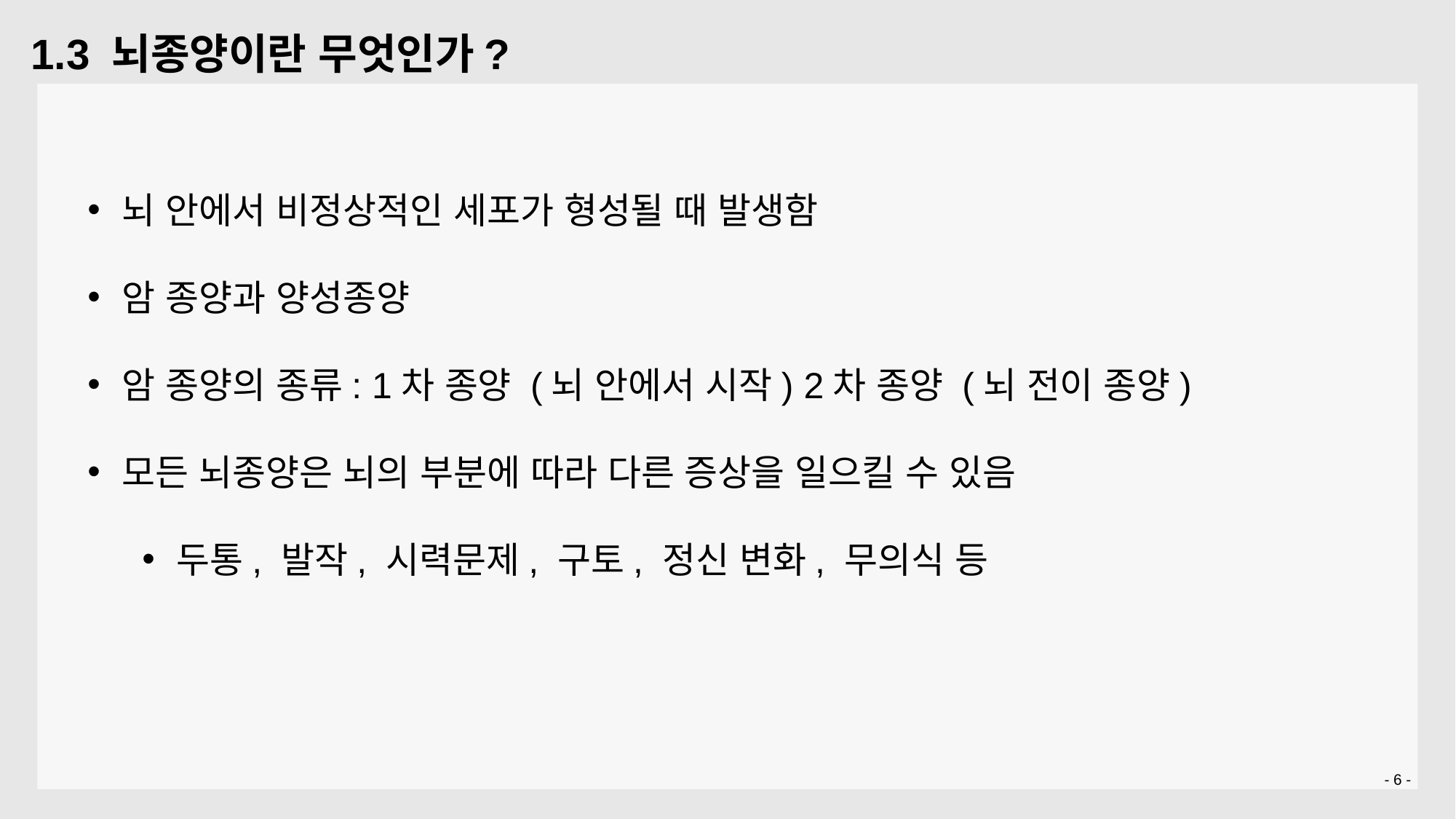

1.3 뇌종양이란 무엇인가?
뇌 안에서 비정상적인 세포가 형성될 때 발생함
암 종양과 양성종양
암 종양의 종류: 1차 종양 (뇌 안에서 시작) 2차 종양 (뇌 전이 종양)
모든 뇌종양은 뇌의 부분에 따라 다른 증상을 일으킬 수 있음
두통, 발작, 시력문제, 구토, 정신 변화, 무의식 등
- 6 -